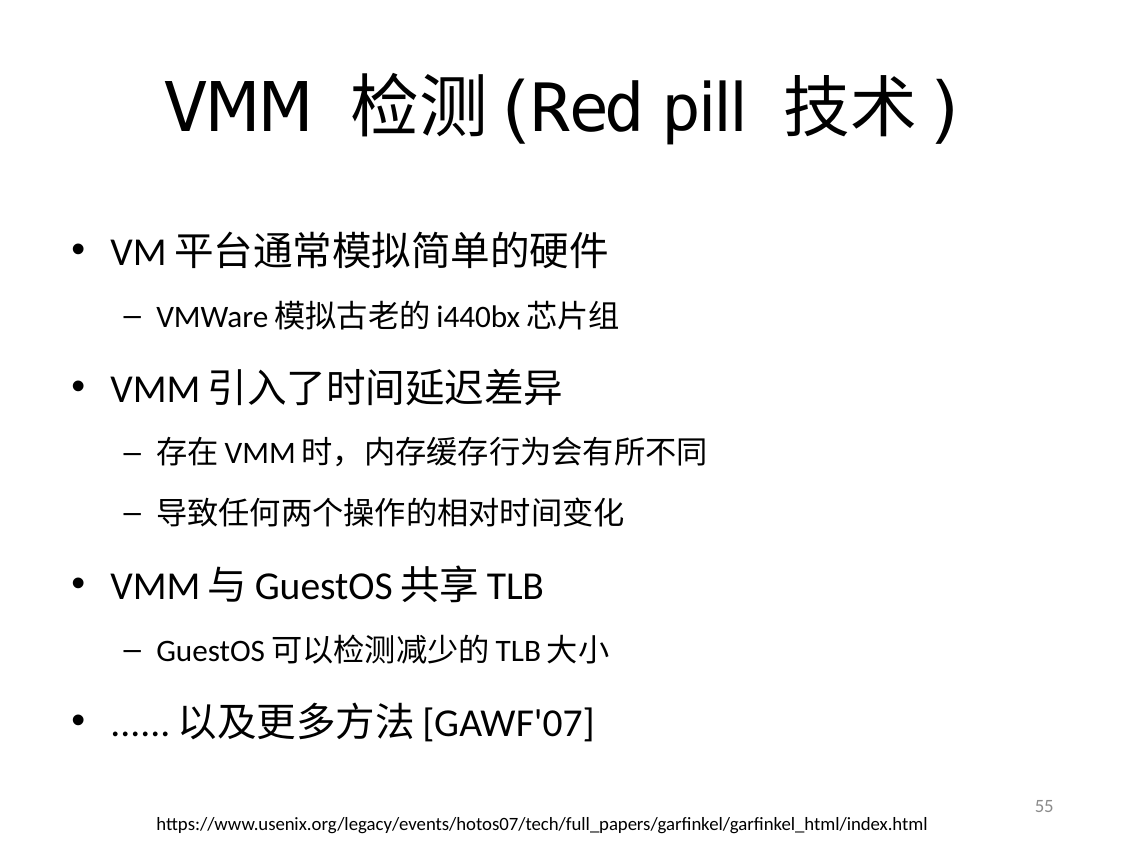

# VMM 检测(Red pill 技术)
VM平台通常模拟简单的硬件
VMWare模拟古老的i440bx芯片组
VMM引入了时间延迟差异
存在VMM时，内存缓存行为会有所不同
导致任何两个操作的相对时间变化
VMM与GuestOS共享TLB
GuestOS可以检测减少的TLB大小
......以及更多方法[GAWF'07]
55
https://www.usenix.org/legacy/events/hotos07/tech/full_papers/garfinkel/garfinkel_html/index.html